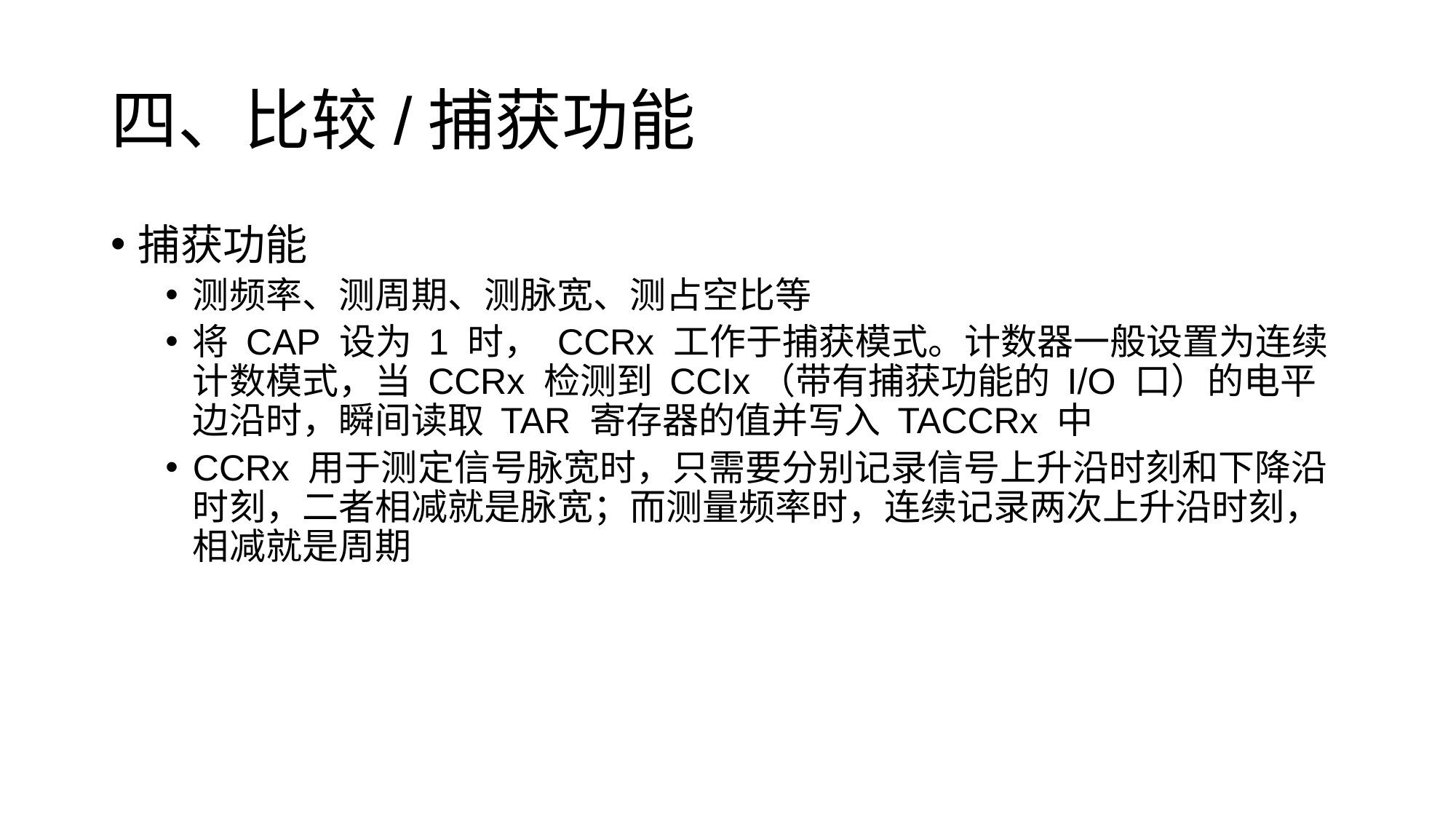

# 四、比较/捕获功能
捕获功能
测频率、测周期、测脉宽、测占空比等
将 CAP 设为 1 时， CCRx 工作于捕获模式。计数器一般设置为连续计数模式，当 CCRx 检测到 CCIx（带有捕获功能的 I/O 口）的电平边沿时，瞬间读取 TAR 寄存器的值并写入 TACCRx 中
CCRx 用于测定信号脉宽时，只需要分别记录信号上升沿时刻和下降沿时刻，二者相减就是脉宽；而测量频率时，连续记录两次上升沿时刻，相减就是周期